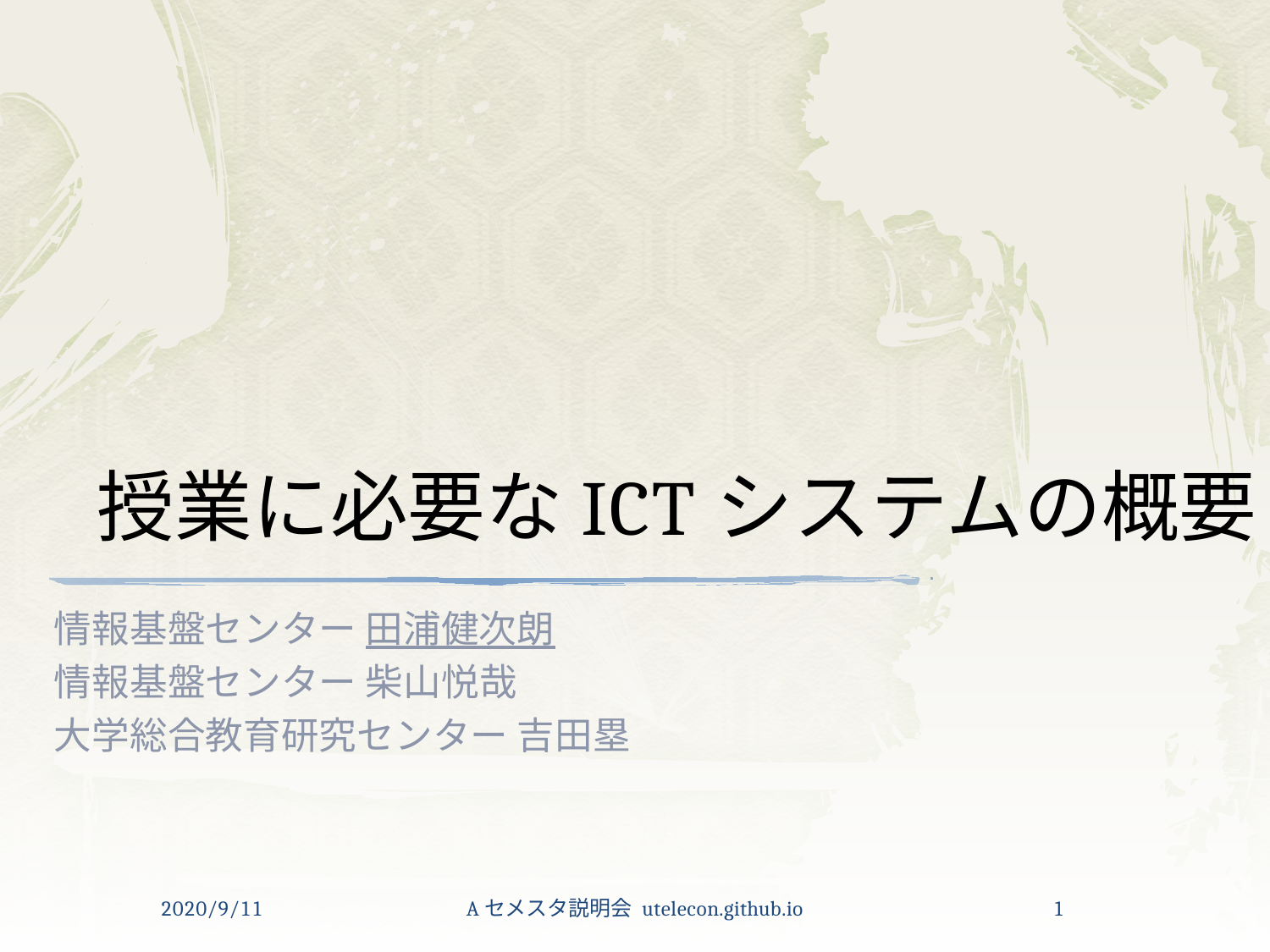

# 授業に必要なICTシステムの概要
情報基盤センター 田浦健次朗
情報基盤センター 柴山悦哉
大学総合教育研究センター 吉田塁
2020/9/11
Aセメスタ説明会 utelecon.github.io
1